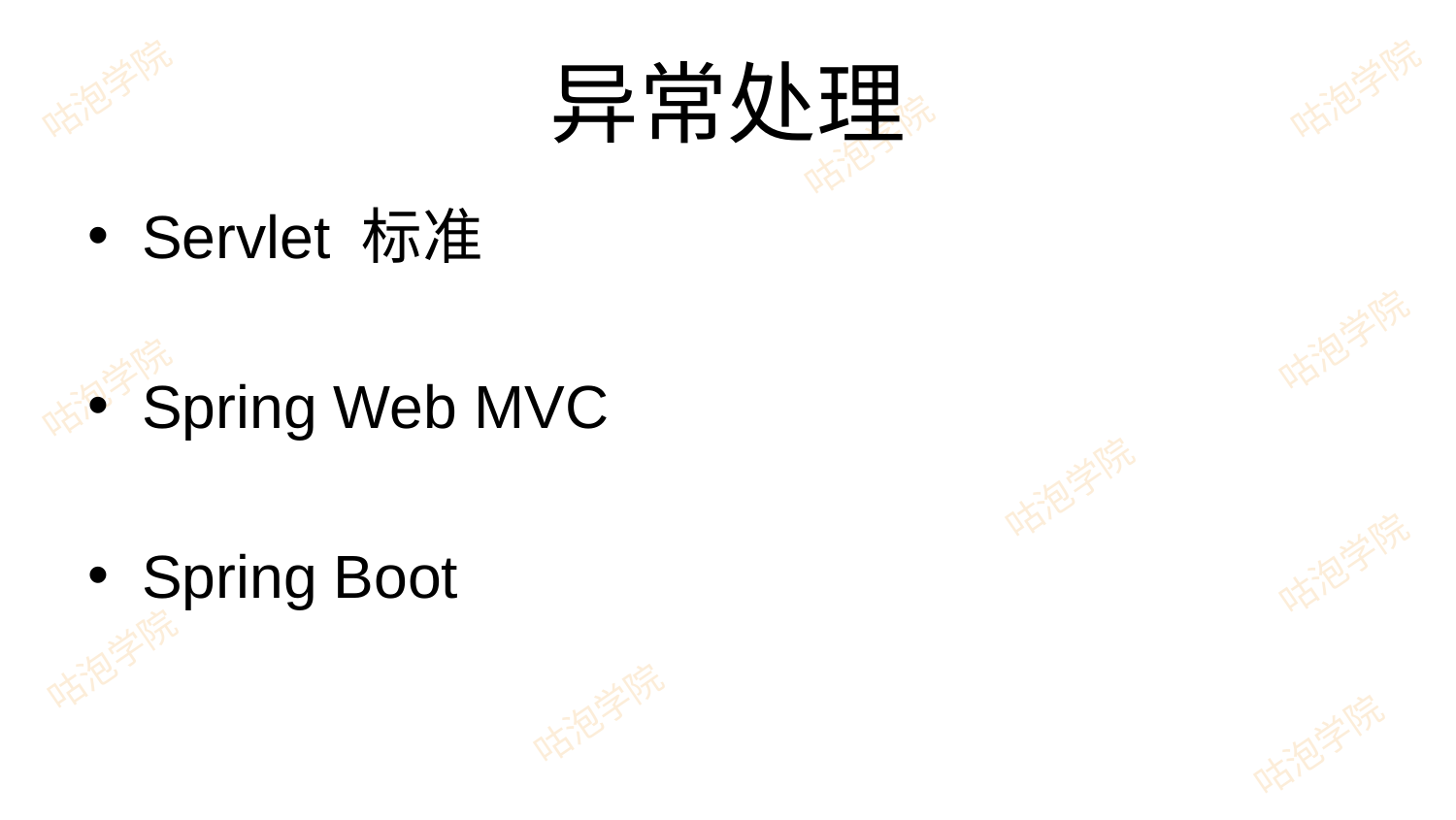

# 异常处理
Servlet 标准

Spring Web MVC

Spring Boot